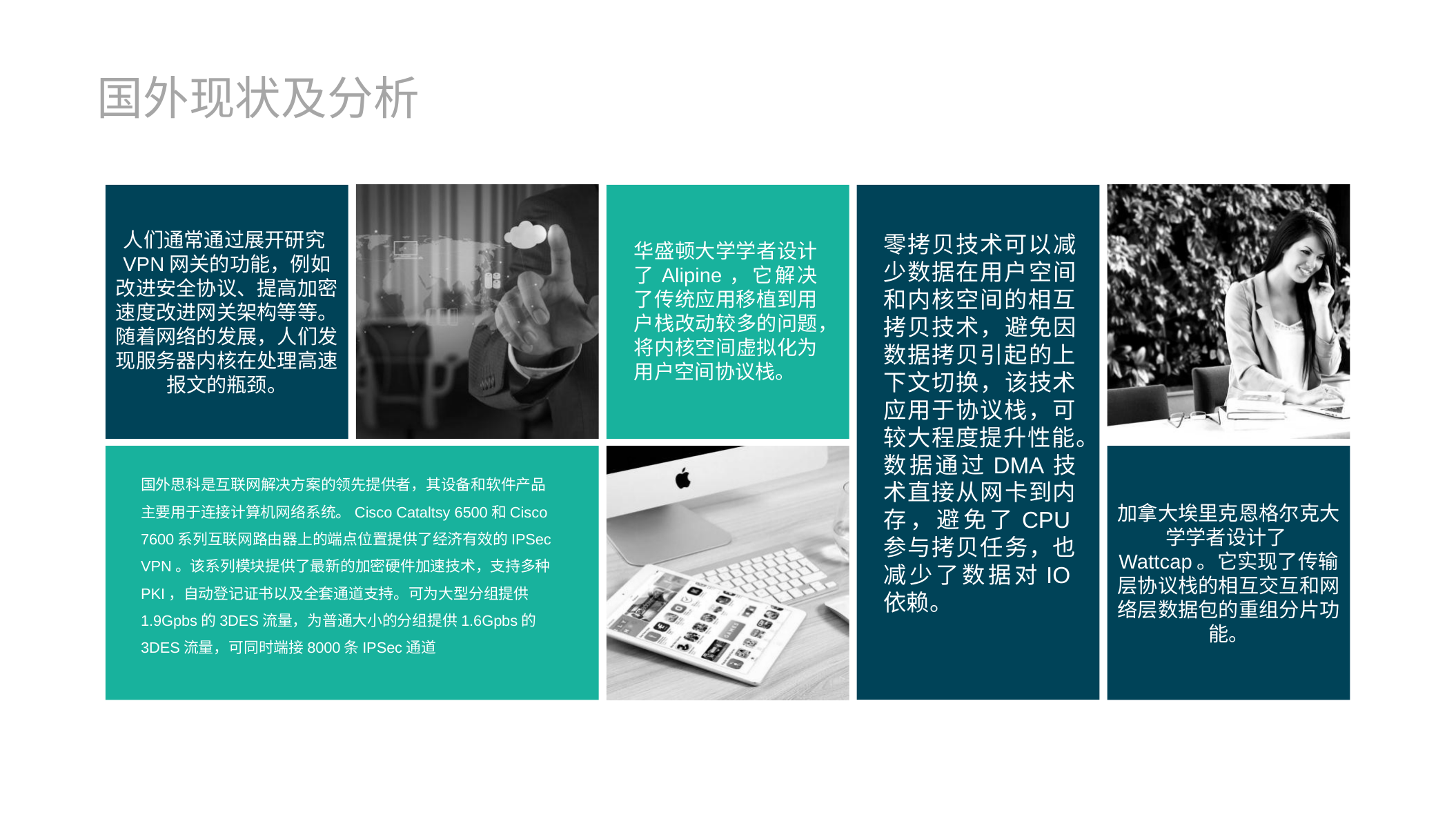

国外现状及分析
人们通常通过展开研究VPN网关的功能，例如改进安全协议、提高加密速度改进网关架构等等。随着网络的发展，人们发现服务器内核在处理高速报文的瓶颈。

零拷贝技术可以减少数据在用户空间和内核空间的相互拷贝技术，避免因数据拷贝引起的上下文切换，该技术应用于协议栈，可较大程度提升性能。数据通过DMA技术直接从网卡到内存，避免了CPU参与拷贝任务，也减少了数据对IO依赖。
华盛顿大学学者设计了Alipine，它解决了传统应用移植到用户栈改动较多的问题，将内核空间虚拟化为用户空间协议栈。

加拿大埃里克恩格尔克大学学者设计了Wattcap。它实现了传输层协议栈的相互交互和网络层数据包的重组分片功能。

国外思科是互联网解决方案的领先提供者，其设备和软件产品主要用于连接计算机网络系统。Cisco Cataltsy 6500和Cisco 7600系列互联网路由器上的端点位置提供了经济有效的IPSec VPN。该系列模块提供了最新的加密硬件加速技术，支持多种PKI，自动登记证书以及全套通道支持。可为大型分组提供1.9Gpbs的3DES流量，为普通大小的分组提供1.6Gpbs的3DES流量，可同时端接8000条IPSec通道